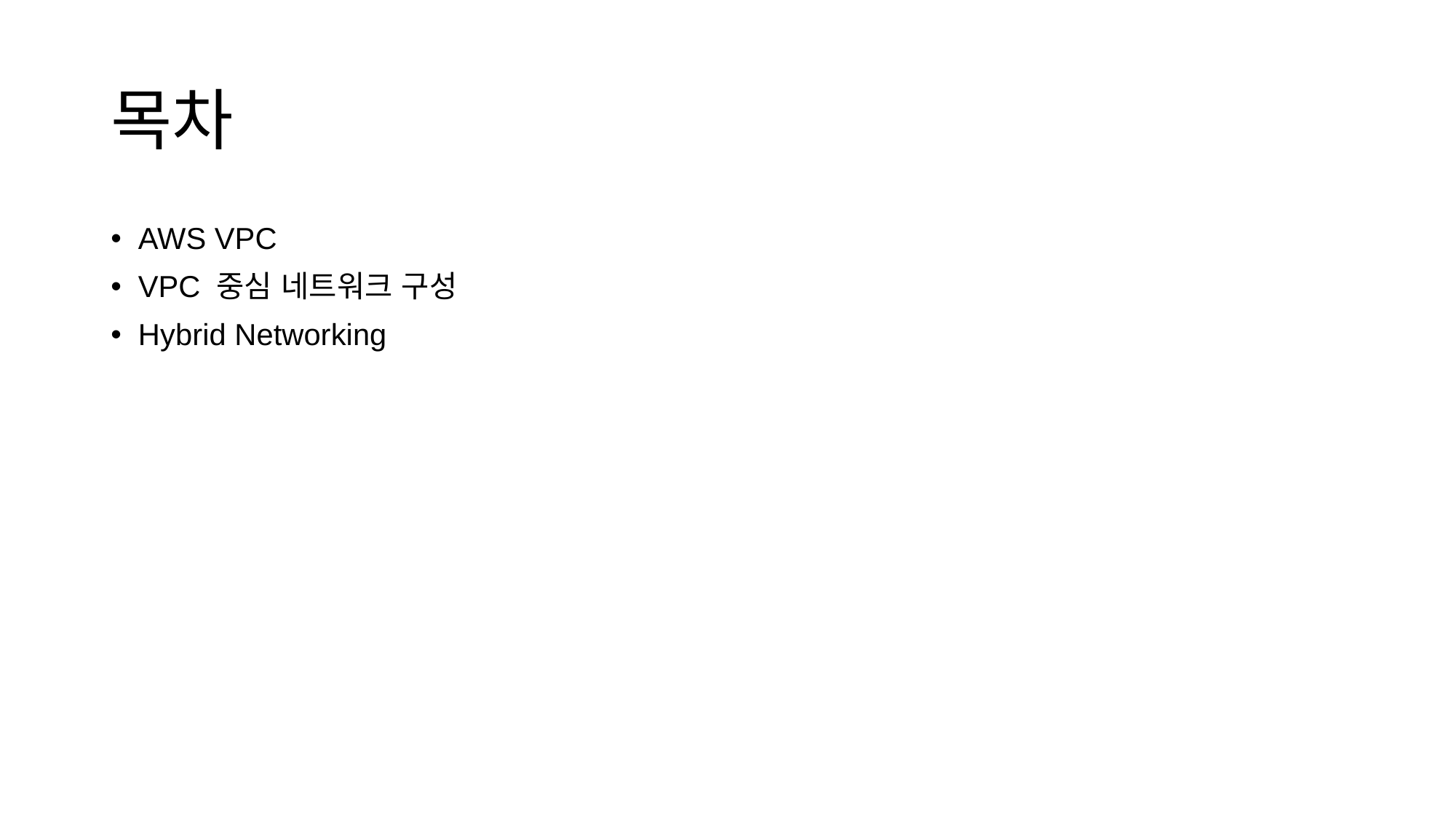

# 목차
AWS VPC
VPC 중심 네트워크 구성
Hybrid Networking